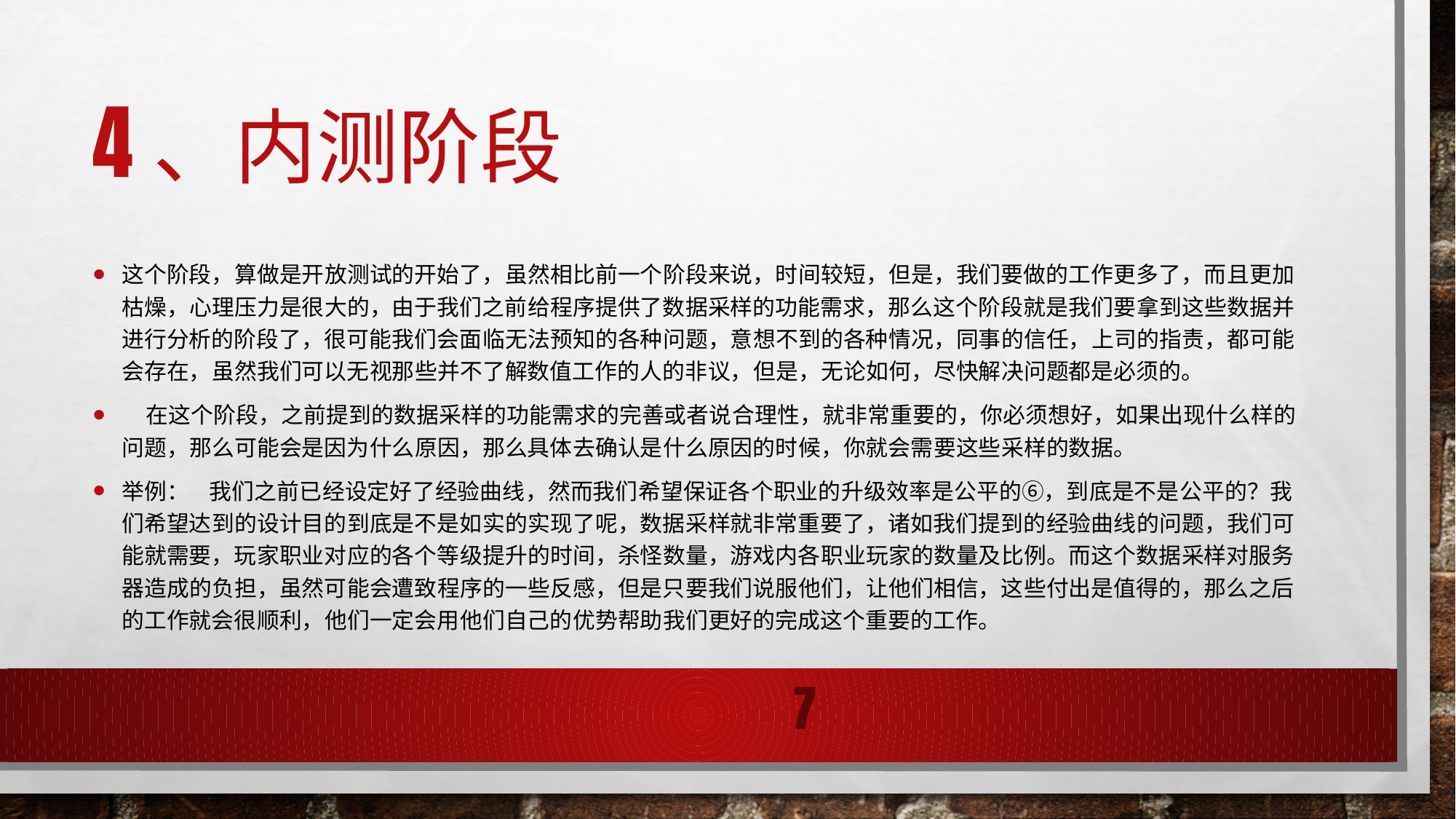

# 4、内测阶段
这个阶段，算做是开放测试的开始了，虽然相比前一个阶段来说，时间较短，但是，我们要做的工作更多了，而且更加枯燥，心理压力是很大的，由于我们之前给程序提供了数据采样的功能需求，那么这个阶段就是我们要拿到这些数据并进行分析的阶段了，很可能我们会面临无法预知的各种问题，意想不到的各种情况，同事的信任，上司的指责，都可能会存在，虽然我们可以无视那些并不了解数值工作的人的非议，但是，无论如何，尽快解决问题都是必须的。
    在这个阶段，之前提到的数据采样的功能需求的完善或者说合理性，就非常重要的，你必须想好，如果出现什么样的问题，那么可能会是因为什么原因，那么具体去确认是什么原因的时候，你就会需要这些采样的数据。
举例：    我们之前已经设定好了经验曲线，然而我们希望保证各个职业的升级效率是公平的⑥，到底是不是公平的？我们希望达到的设计目的到底是不是如实的实现了呢，数据采样就非常重要了，诸如我们提到的经验曲线的问题，我们可能就需要，玩家职业对应的各个等级提升的时间，杀怪数量，游戏内各职业玩家的数量及比例。而这个数据采样对服务器造成的负担，虽然可能会遭致程序的一些反感，但是只要我们说服他们，让他们相信，这些付出是值得的，那么之后的工作就会很顺利，他们一定会用他们自己的优势帮助我们更好的完成这个重要的工作。
7